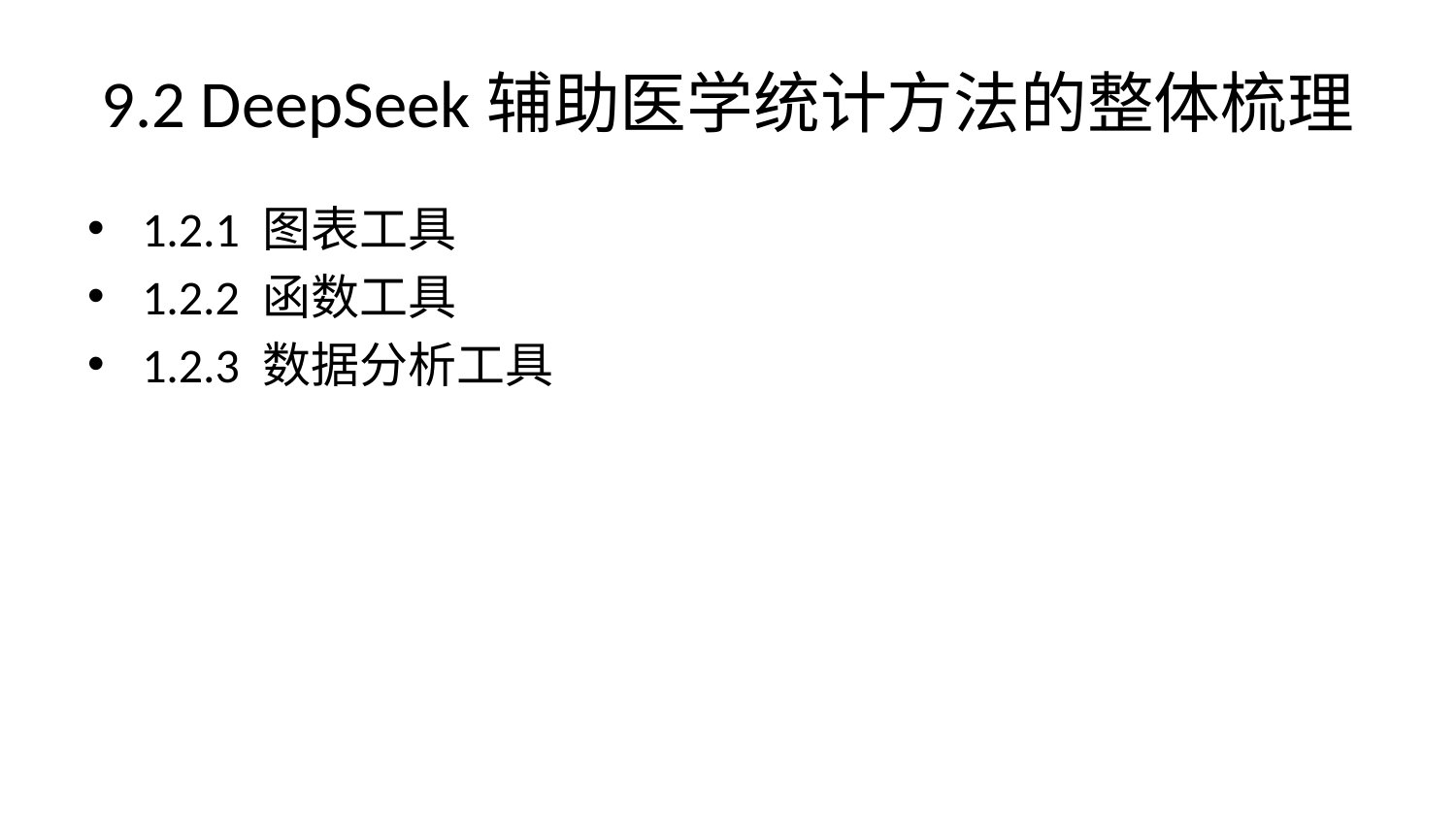

# 9.2 DeepSeek辅助医学统计方法的整体梳理
1.2.1 图表工具
1.2.2 函数工具
1.2.3 数据分析工具